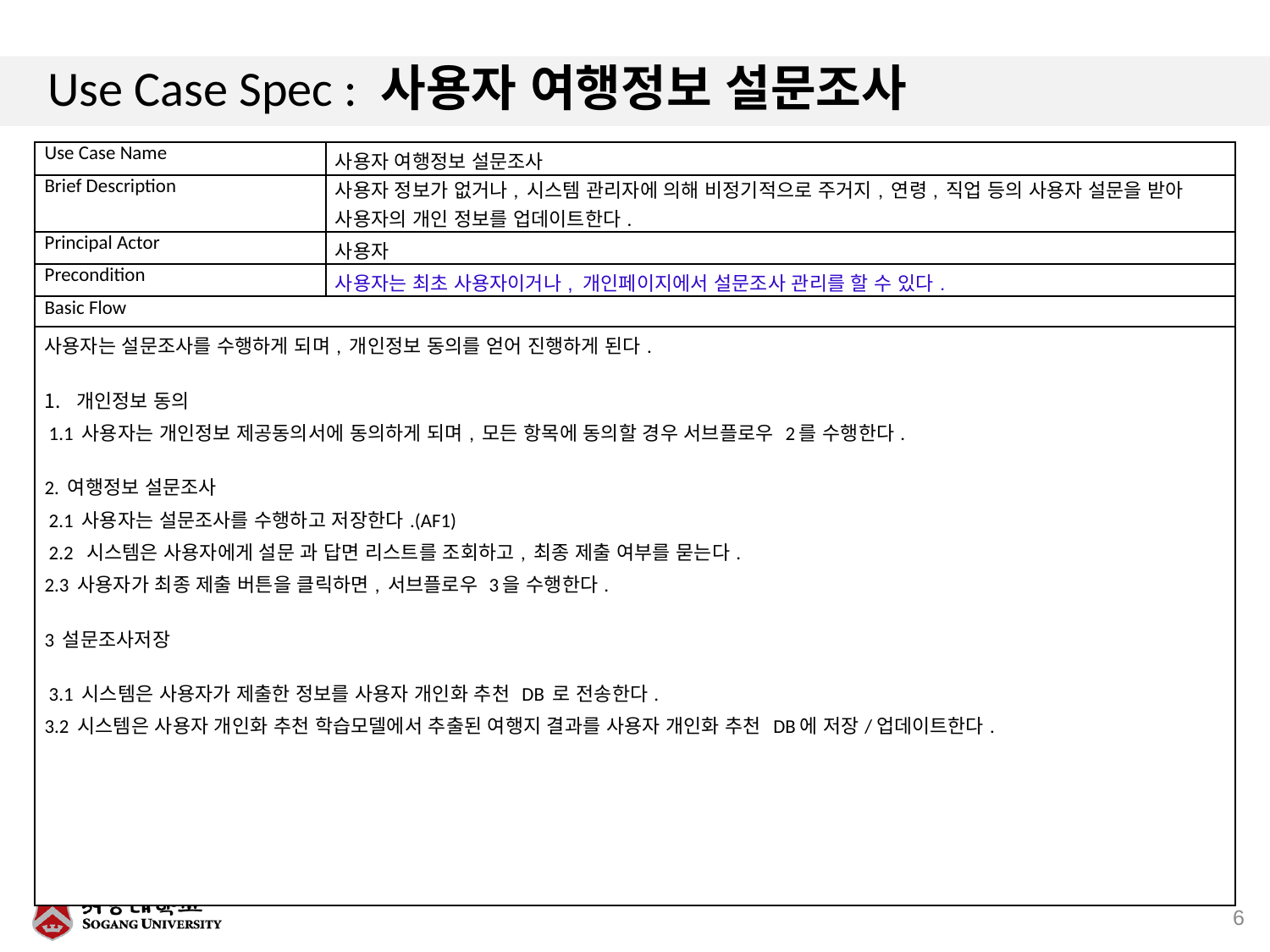

# Use Case Spec : 사용자 여행정보 설문조사
| Use Case Name | 사용자 여행정보 설문조사 |
| --- | --- |
| Brief Description | 사용자 정보가 없거나, 시스템 관리자에 의해 비정기적으로 주거지, 연령, 직업 등의 사용자 설문을 받아 사용자의 개인 정보를 업데이트한다. |
| Principal Actor | 사용자 |
| Precondition | 사용자는 최초 사용자이거나, 개인페이지에서 설문조사 관리를 할 수 있다. |
| Basic Flow |  |
| 사용자는 설문조사를 수행하게 되며, 개인정보 동의를 얻어 진행하게 된다. 개인정보 동의 1.1 사용자는 개인정보 제공동의서에 동의하게 되며, 모든 항목에 동의할 경우 서브플로우 2를 수행한다. 2. 여행정보 설문조사 2.1 사용자는 설문조사를 수행하고 저장한다.(AF1) 2.2 시스템은 사용자에게 설문 과 답면 리스트를 조회하고, 최종 제출 여부를 묻는다. 2.3 사용자가 최종 제출 버튼을 클릭하면, 서브플로우 3을 수행한다. 3 설문조사저장 3.1 시스템은 사용자가 제출한 정보를 사용자 개인화 추천 DB 로 전송한다. 3.2 시스템은 사용자 개인화 추천 학습모델에서 추출된 여행지 결과를 사용자 개인화 추천 DB에 저장/업데이트한다. |  |
6